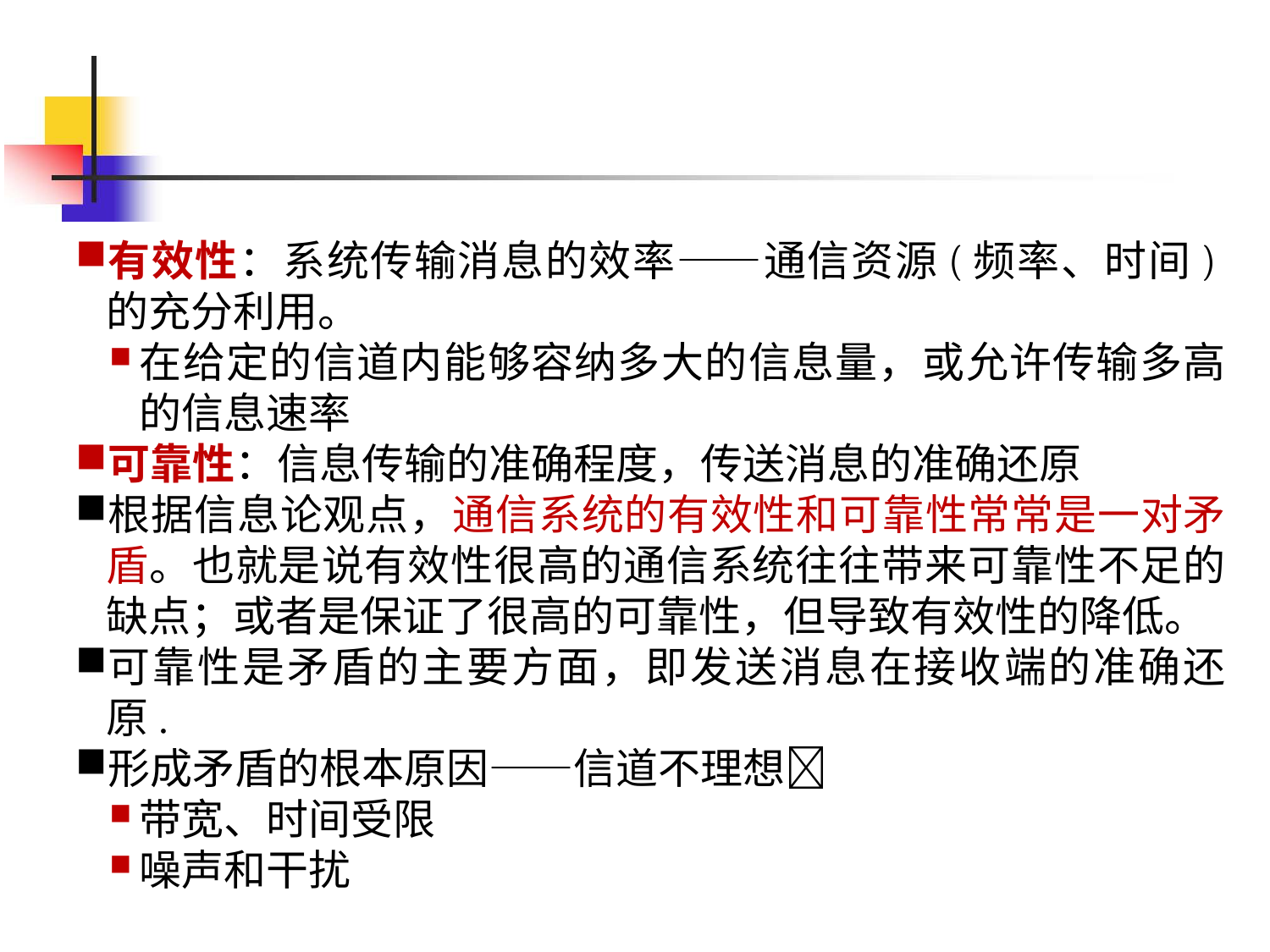

有效性：系统传输消息的效率——通信资源(频率、时间)的充分利用。
在给定的信道内能够容纳多大的信息量，或允许传输多高的信息速率
可靠性：信息传输的准确程度，传送消息的准确还原
根据信息论观点，通信系统的有效性和可靠性常常是一对矛盾。也就是说有效性很高的通信系统往往带来可靠性不足的缺点；或者是保证了很高的可靠性，但导致有效性的降低。
可靠性是矛盾的主要方面，即发送消息在接收端的准确还原.
形成矛盾的根本原因——信道不理想􀀀
带宽、时间受限
噪声和干扰